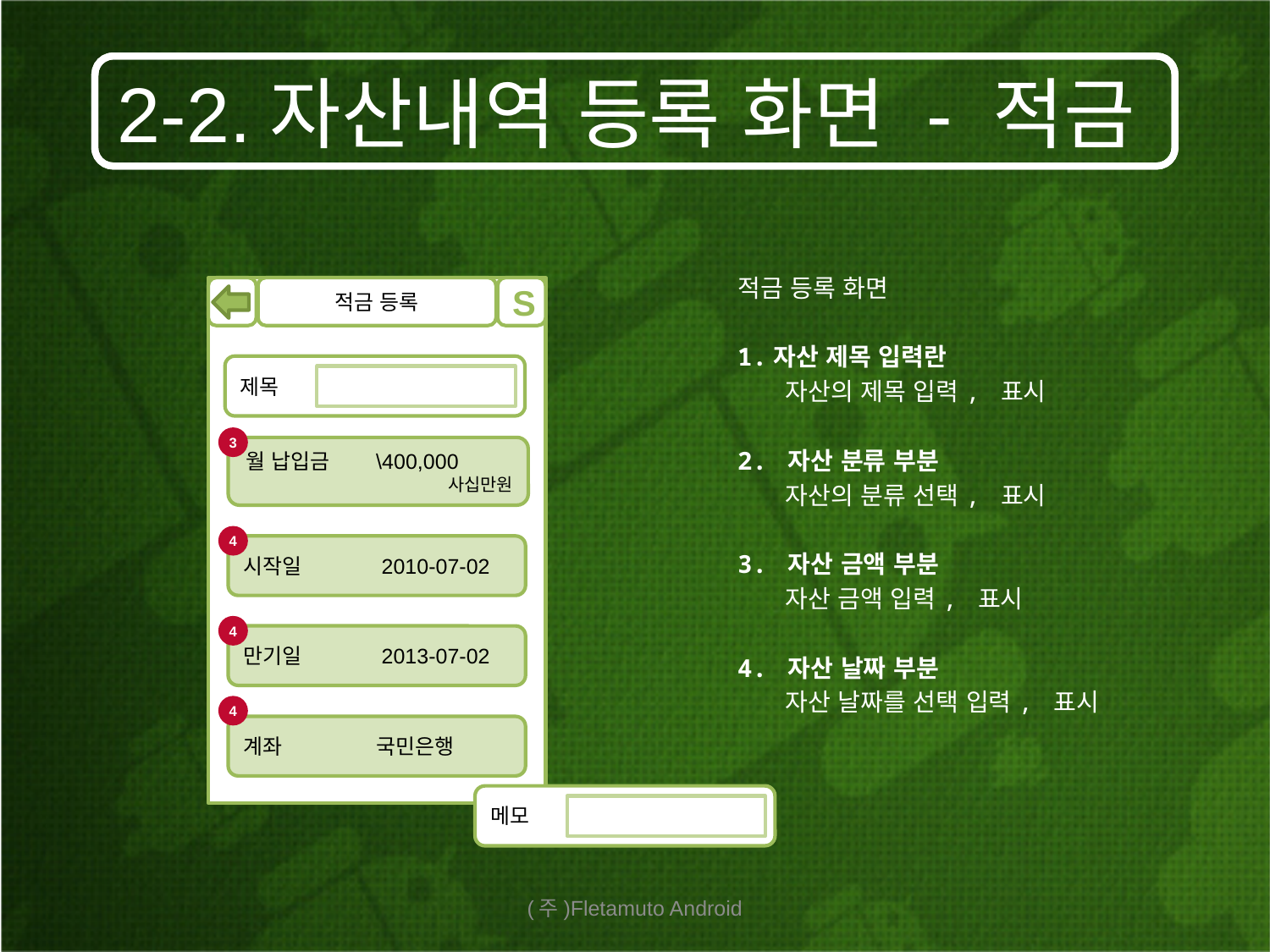

# 2-2.자산내역 등록 화면 - 적금
적금 등록 화면

1.자산 제목 입력란
	자산의 제목 입력, 표시

2. 자산 분류 부분
	자산의 분류 선택, 표시

3. 자산 금액 부분
	자산 금액 입력, 표시

4. 자산 날짜 부분
	자산 날짜를 선택 입력, 표시

적금 등록
S
제목

3
월 납입금       \400,000          사십만원
4
시작일	 2010-07-02
4
만기일	 2013-07-02
4
계좌	 국민은행
메모

(주)Fletamuto Android